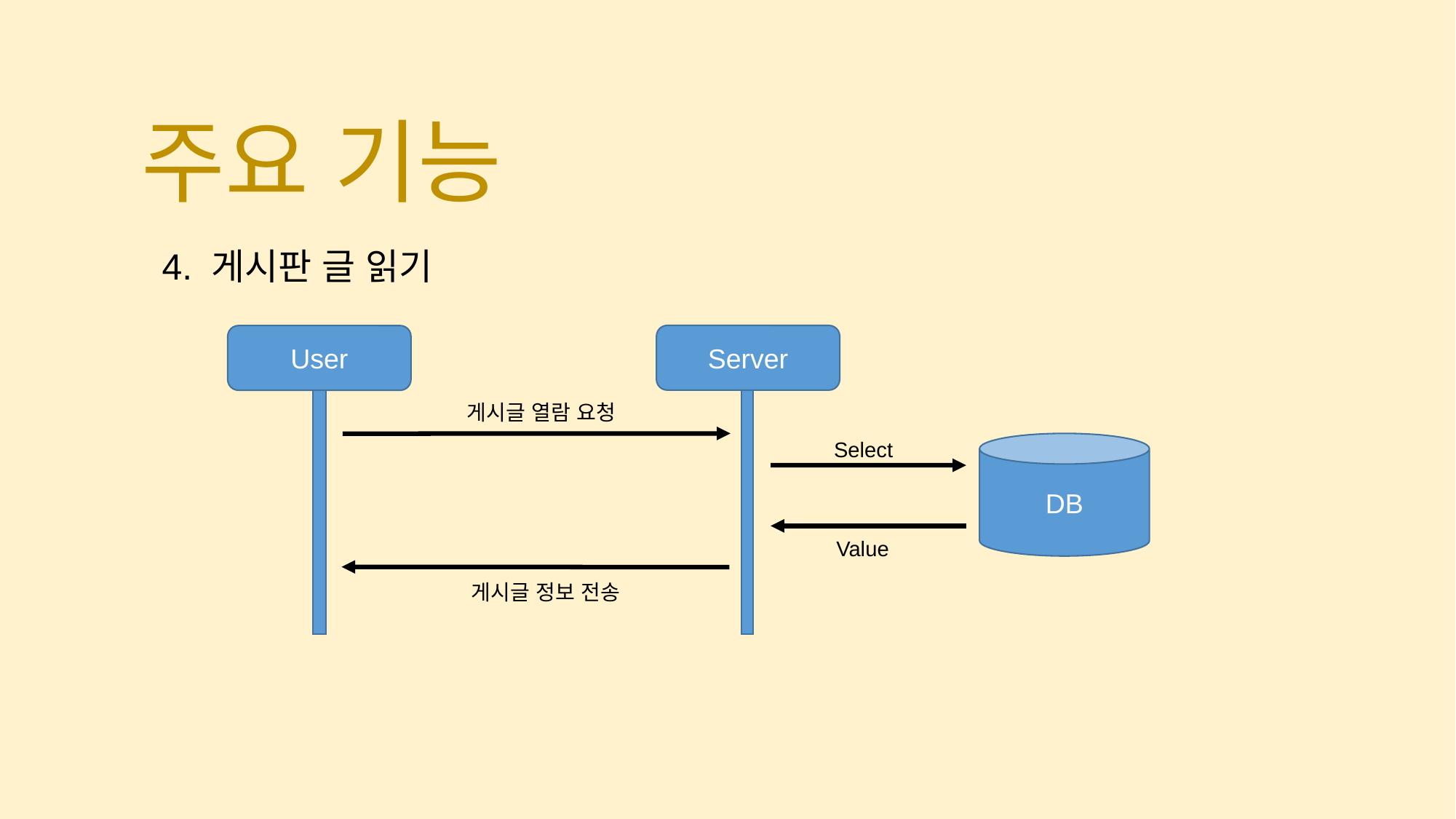

# 주요 기능
  4. 게시판 글 읽기
Server
User

게시글 열람 요청
Select
DB
Value
게시글 정보 전송